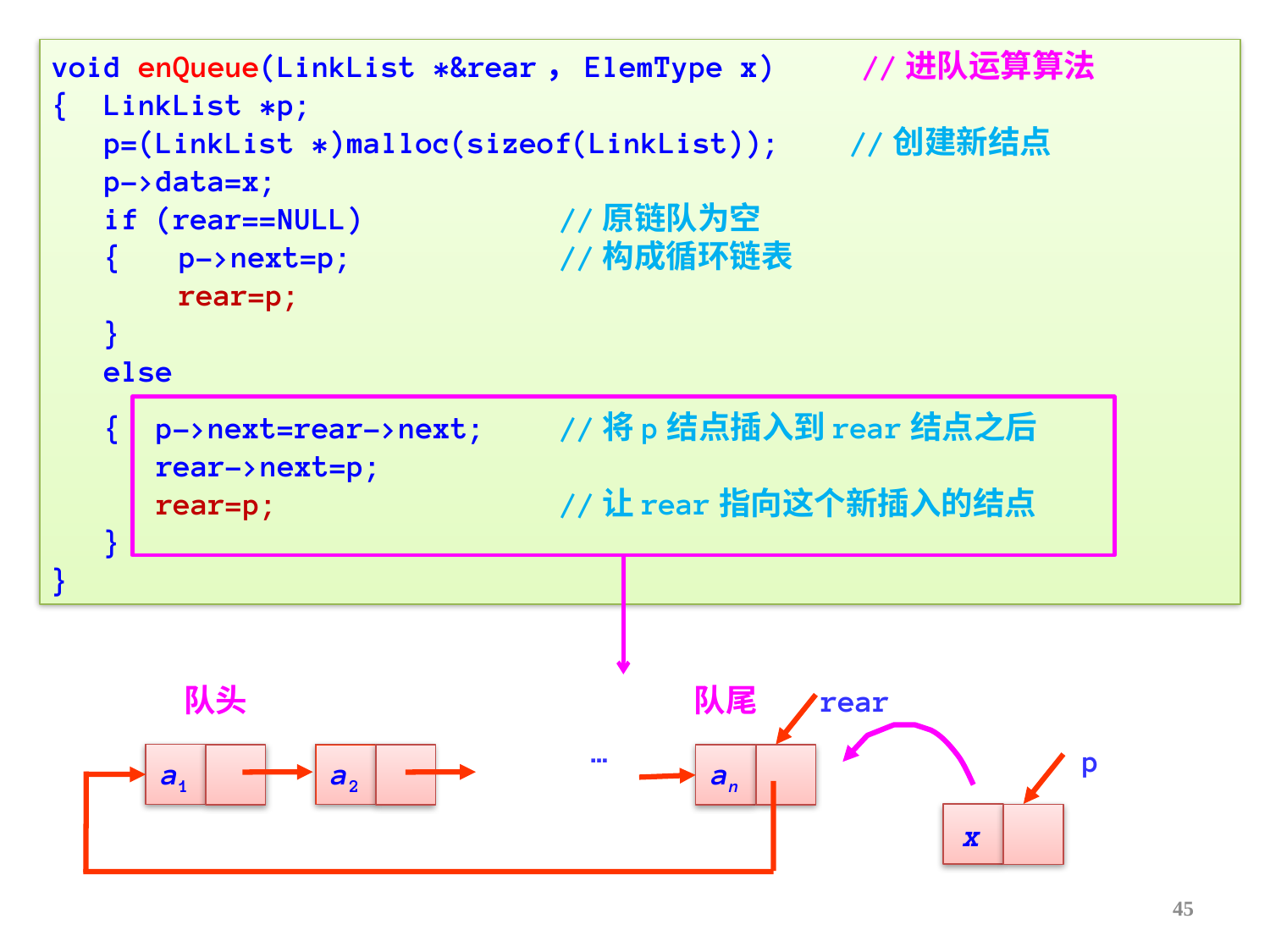

void enQueue(LinkList *&rear，ElemType x)     //进队运算算法
{  LinkList *p;
   p=(LinkList *)malloc(sizeof(LinkList));    //创建新结点
   p->data=x;
   if (rear==NULL)		//原链队为空
   {	p->next=p;		//构成循环链表
	rear=p;
   }
   else
   {  p->next=rear->next;	//将p结点插入到rear结点之后
      rear->next=p;
      rear=p;			//让rear指向这个新插入的结点
   }
}

队头
队尾
rear

…

p
a1
a2

an

x

45